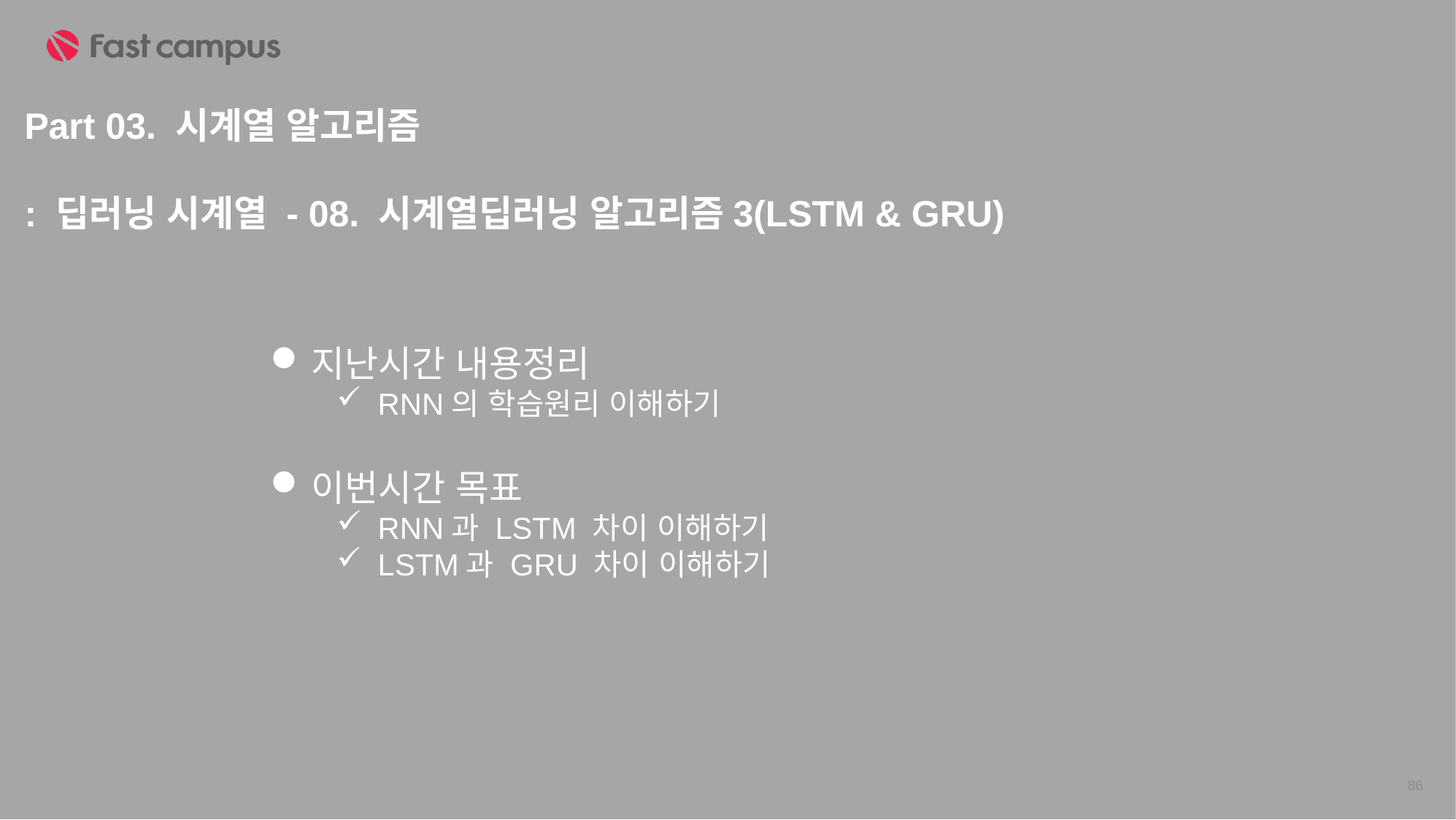

Part 03. 시계열 알고리즘

: 딥러닝 시계열 - 08. 시계열딥러닝 알고리즘3(LSTM & GRU)
지난시간 내용정리
RNN의 학습원리 이해하기

이번시간 목표
RNN과 LSTM 차이 이해하기
LSTM과 GRU 차이 이해하기
86